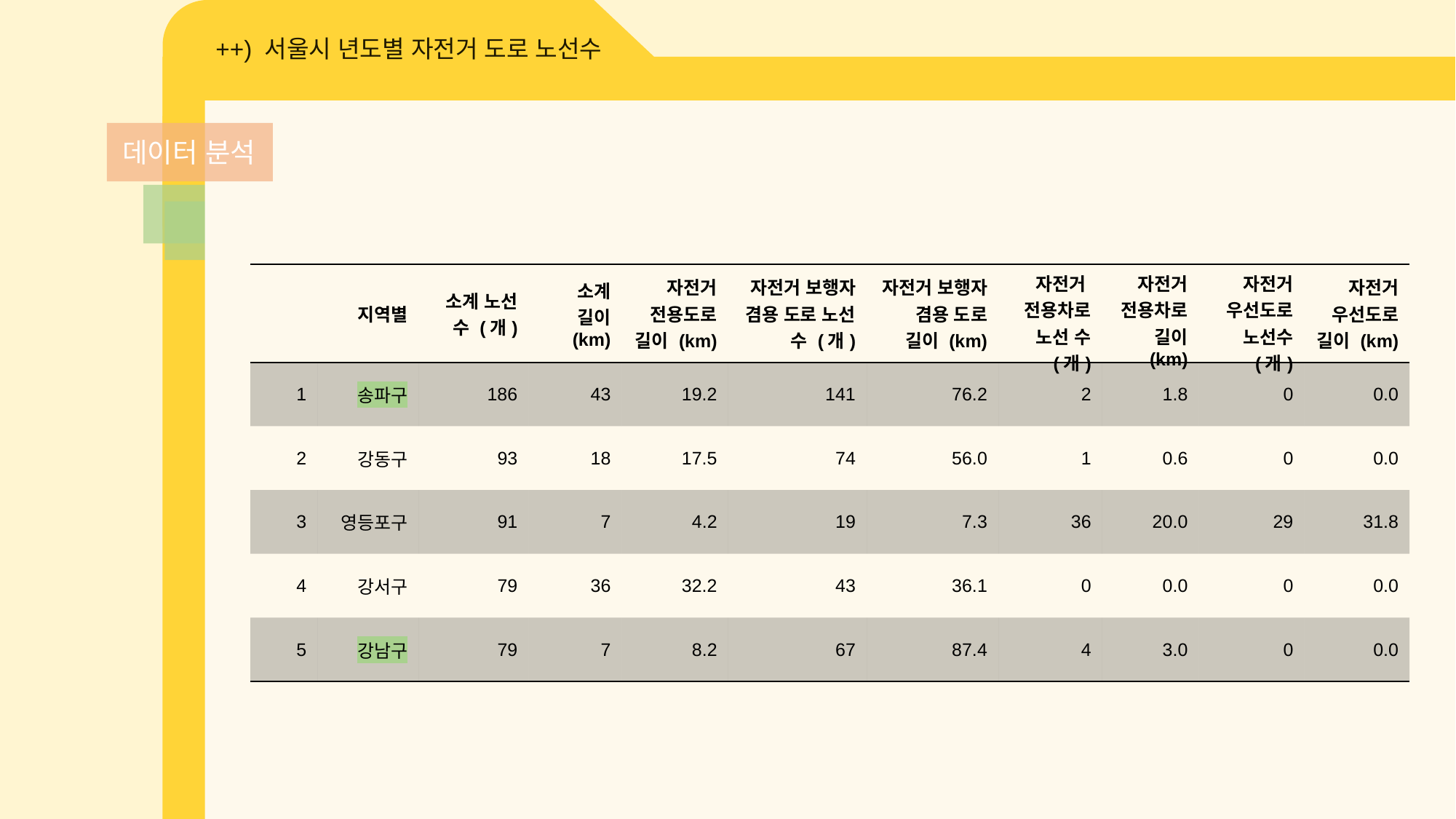

++) 서울시 년도별 자전거 도로 노선수

데이터 분석

|  | 지역별 | 소계 노선 수 (개) | 소계 길이 (km) | 자전거 전용도로 길이 (km) | 자전거 보행자 겸용 도로 노선 수 (개) | 자전거 보행자 겸용 도로 길이 (km) | 자전거 전용차로 노선 수 (개) | 자전거 전용차로 길이 (km) | 자전거 우선도로 노선수 (개) | 자전거 우선도로 길이 (km) |
| --- | --- | --- | --- | --- | --- | --- | --- | --- | --- | --- |
| 1 | 송파구 | 186 | 43 | 19.2 | 141 | 76.2 | 2 | 1.8 | 0 | 0.0 |
| 2 | 강동구 | 93 | 18 | 17.5 | 74 | 56.0 | 1 | 0.6 | 0 | 0.0 |
| 3 | 영등포구 | 91 | 7 | 4.2 | 19 | 7.3 | 36 | 20.0 | 29 | 31.8 |
| 4 | 강서구 | 79 | 36 | 32.2 | 43 | 36.1 | 0 | 0.0 | 0 | 0.0 |
| 5 | 강남구 | 79 | 7 | 8.2 | 67 | 87.4 | 4 | 3.0 | 0 | 0.0 |